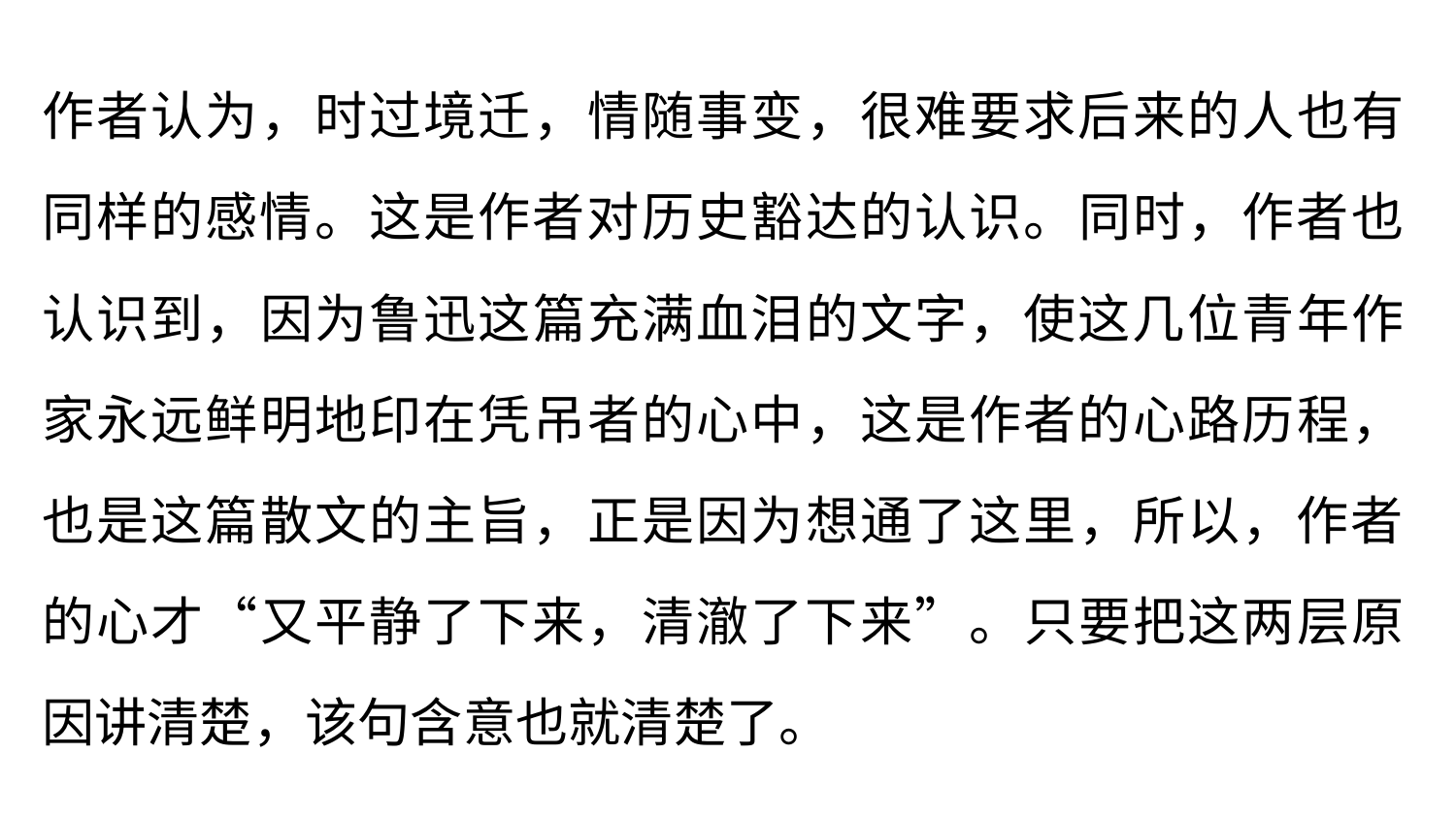

作者认为，时过境迁，情随事变，很难要求后来的人也有同样的感情。这是作者对历史豁达的认识。同时，作者也认识到，因为鲁迅这篇充满血泪的文字，使这几位青年作家永远鲜明地印在凭吊者的心中，这是作者的心路历程，也是这篇散文的主旨，正是因为想通了这里，所以，作者的心才“又平静了下来，清澈了下来”。只要把这两层原因讲清楚，该句含意也就清楚了。